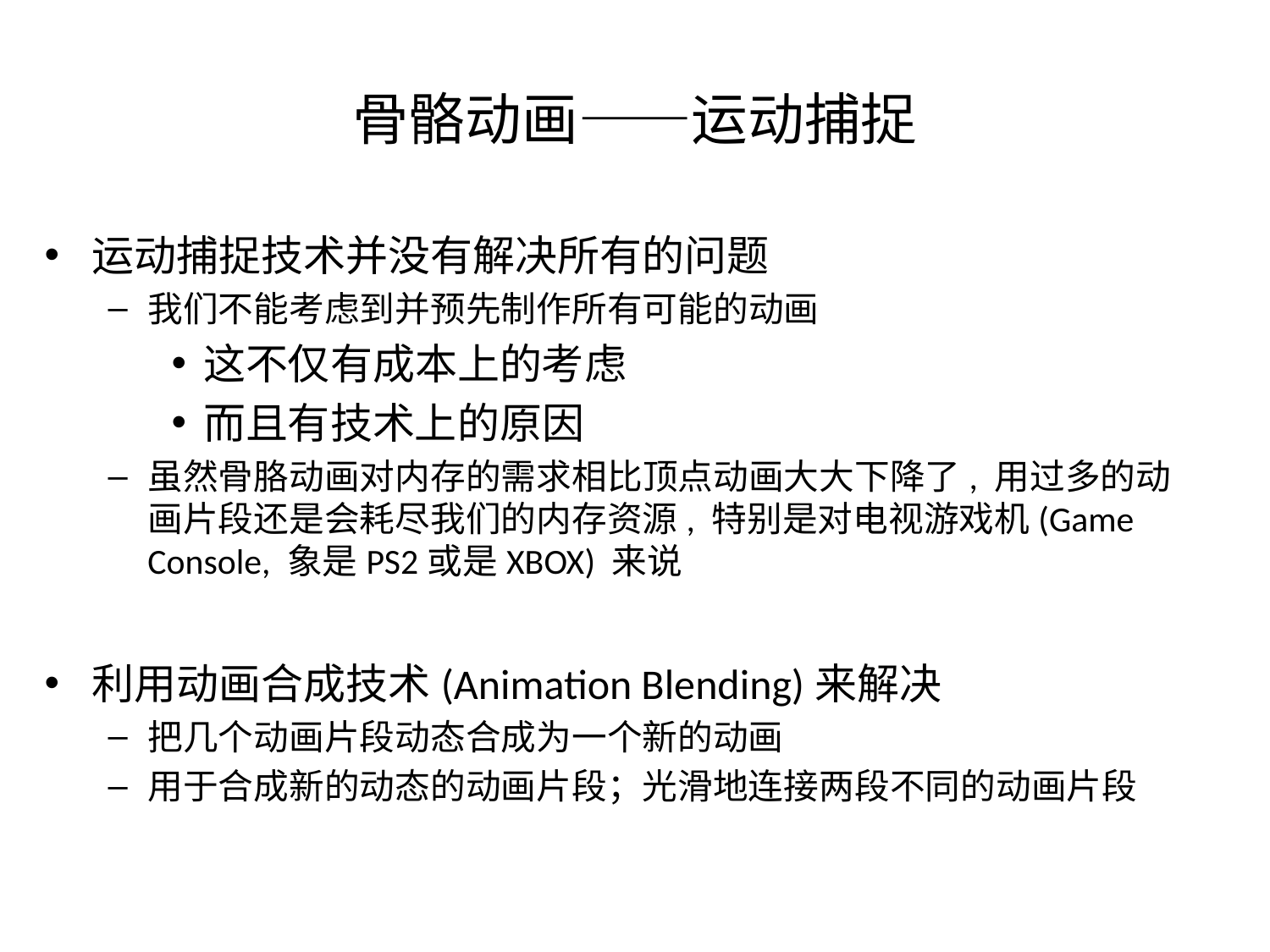

# 骨骼动画——运动捕捉
运动捕捉技术并没有解决所有的问题
我们不能考虑到并预先制作所有可能的动画
这不仅有成本上的考虑
而且有技术上的原因
虽然骨胳动画对内存的需求相比顶点动画大大下降了, 用过多的动画片段还是会耗尽我们的内存资源, 特别是对电视游戏机(Game Console, 象是PS2或是XBOX) 来说

利用动画合成技术(Animation Blending)来解决
把几个动画片段动态合成为一个新的动画
用于合成新的动态的动画片段；光滑地连接两段不同的动画片段